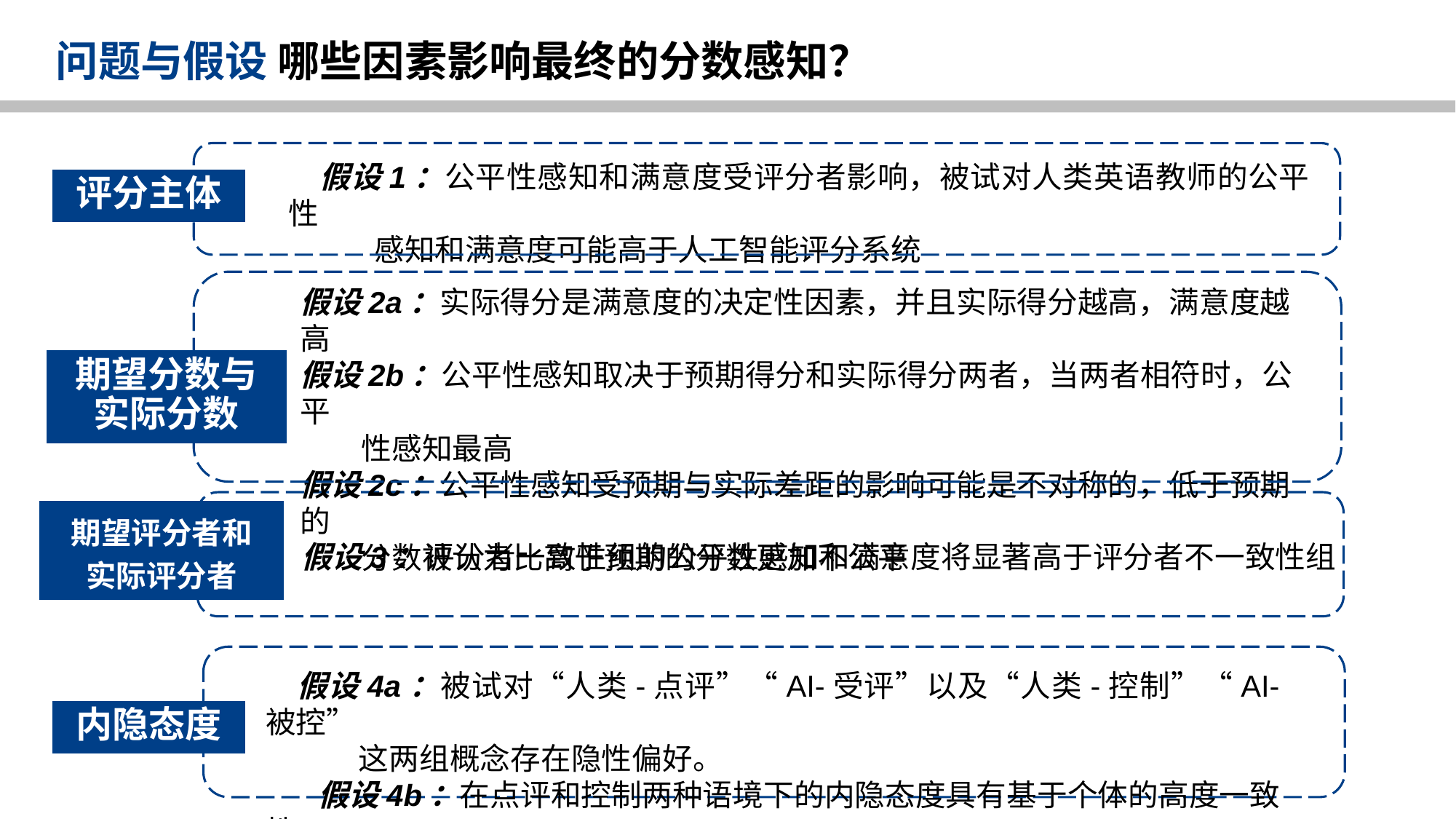

# 问题与假设 哪些因素影响最终的分数感知？

假设1：公平性感知和满意度受评分者影响，被试对人类英语教师的公平性
       感知和满意度可能高于人工智能评分系统
评分主体

假设2a：实际得分是满意度的决定性因素，并且实际得分越高，满意度越高
假设2b：公平性感知取决于预期得分和实际得分两者，当两者相符时，公平
        性感知最高
假设2c：公平性感知受预期与实际差距的影响可能是不对称的，低于预期的
        分数被认为比高于预期的分数更加不公平

期望分数与实际分数

期望评分者和
实际评分者
假设3：评分者一致性组的公平性感知和满意度将显著高于评分者不一致性组

假设4a：被试对“人类-点评”“AI-受评”以及“人类-控制”“AI-被控”
        这两组概念存在隐性偏好。
  假设4b：在点评和控制两种语境下的内隐态度具有基于个体的高度一致性
内隐态度